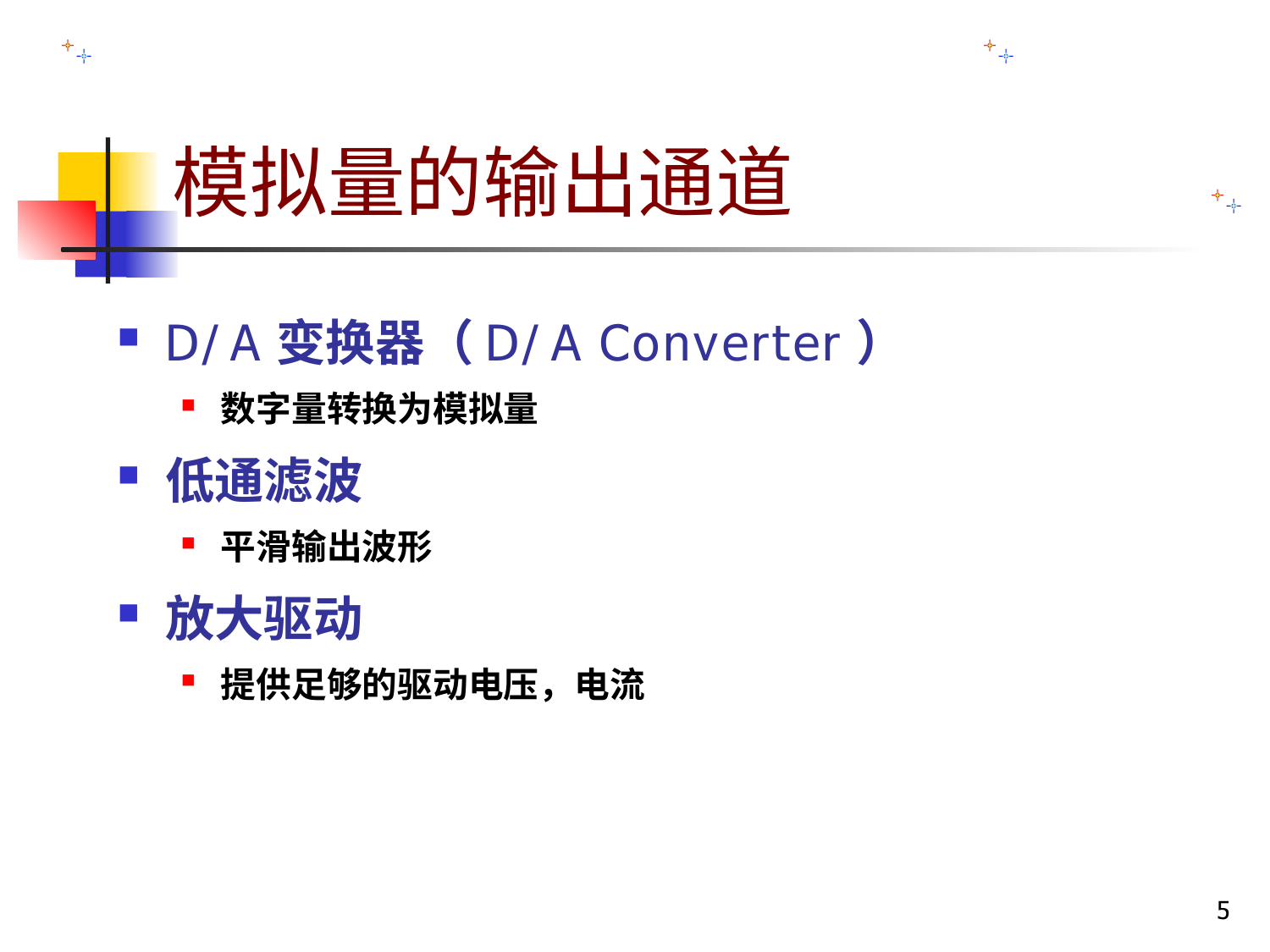

模拟量的输出通道
D/A变换器（D/A Converter）
数字量转换为模拟量
低通滤波
平滑输出波形
放大驱动
提供足够的驱动电压，电流
5